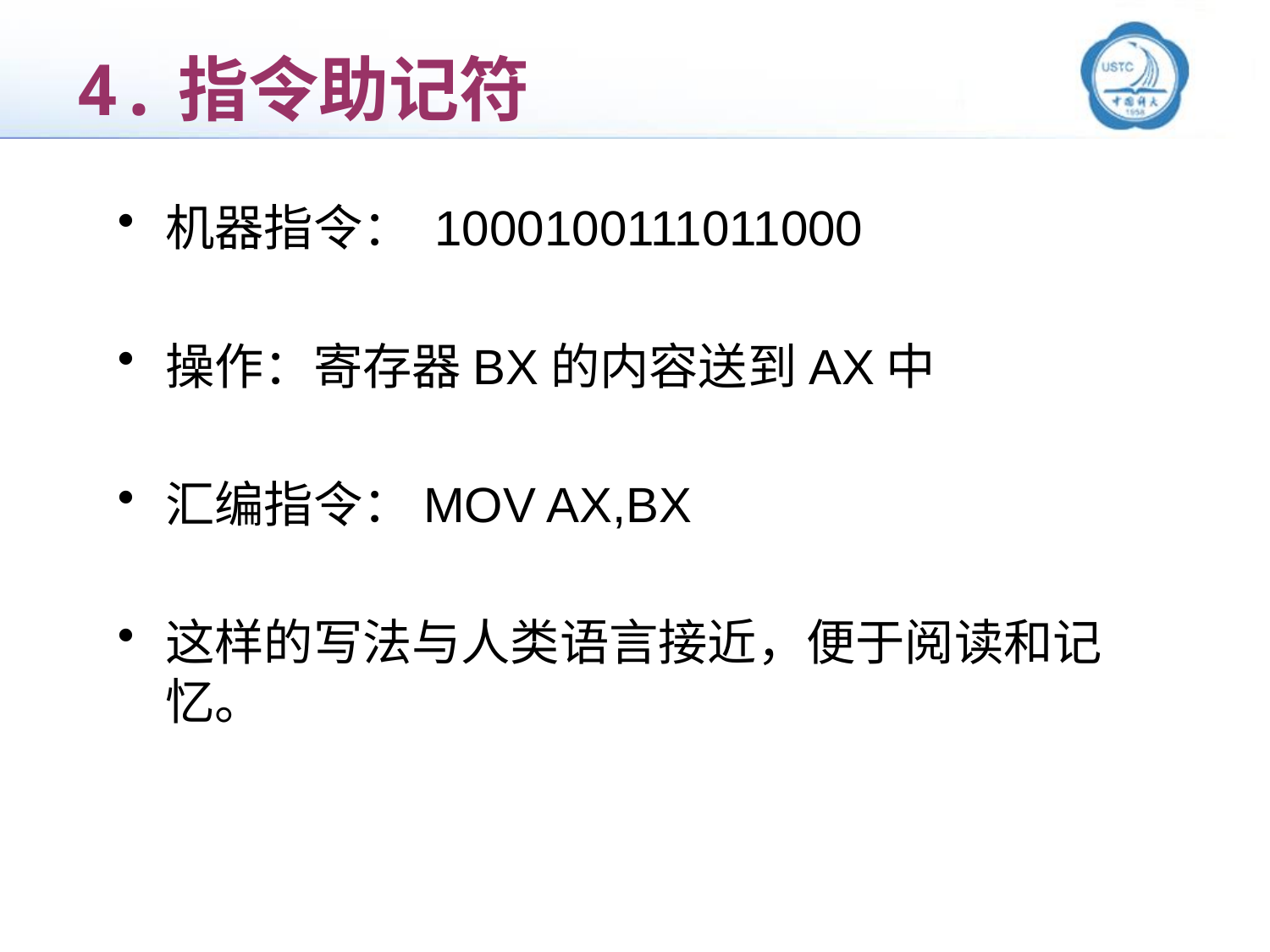

# 4.指令助记符
机器指令： 1000100111011000

操作：寄存器BX的内容送到AX中

汇编指令：MOV AX,BX

这样的写法与人类语言接近，便于阅读和记忆。